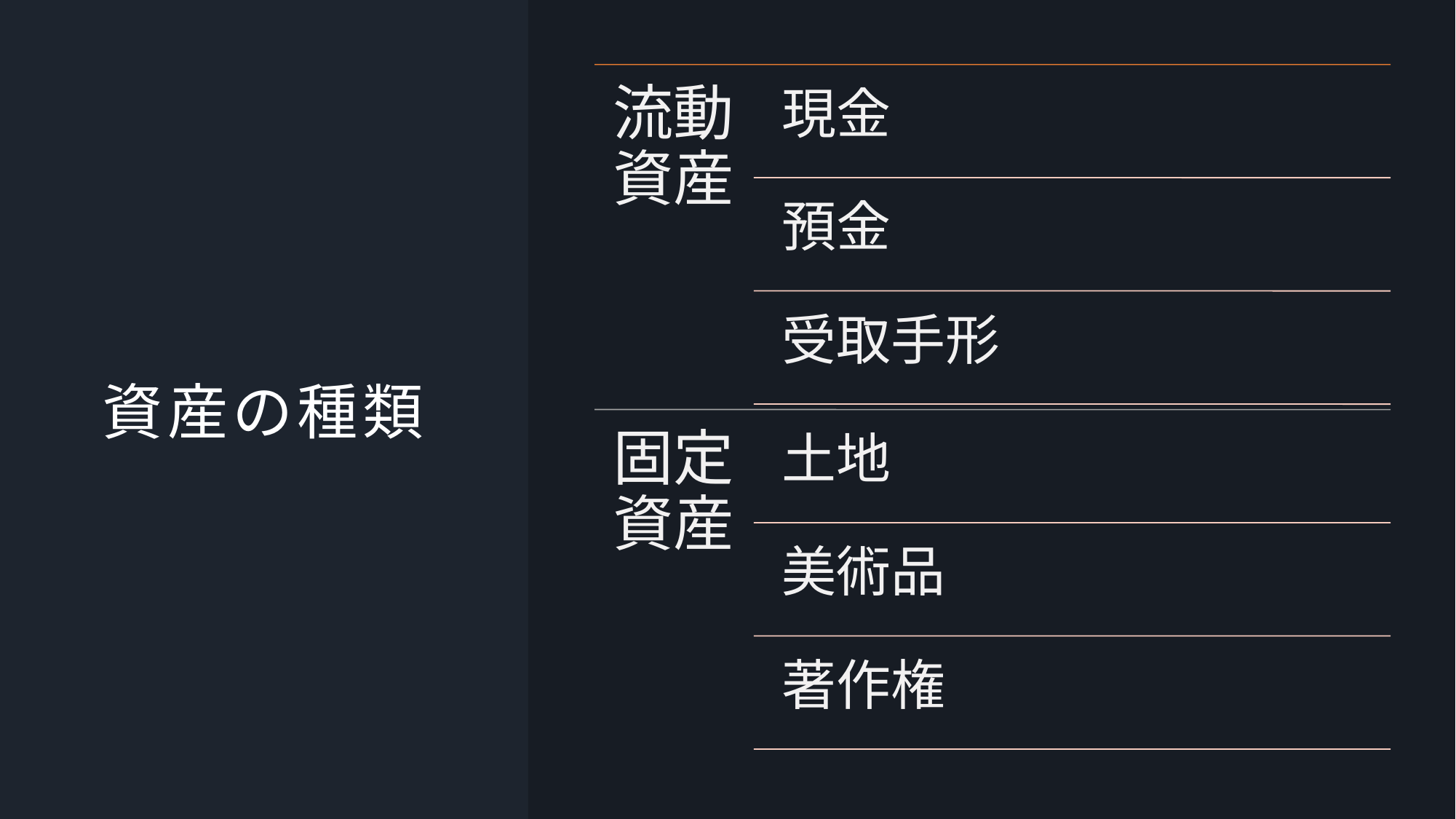

流動
資産
現金
預金
受取手形
固定
資産
土地
美術品
著作権
# 資産の種類